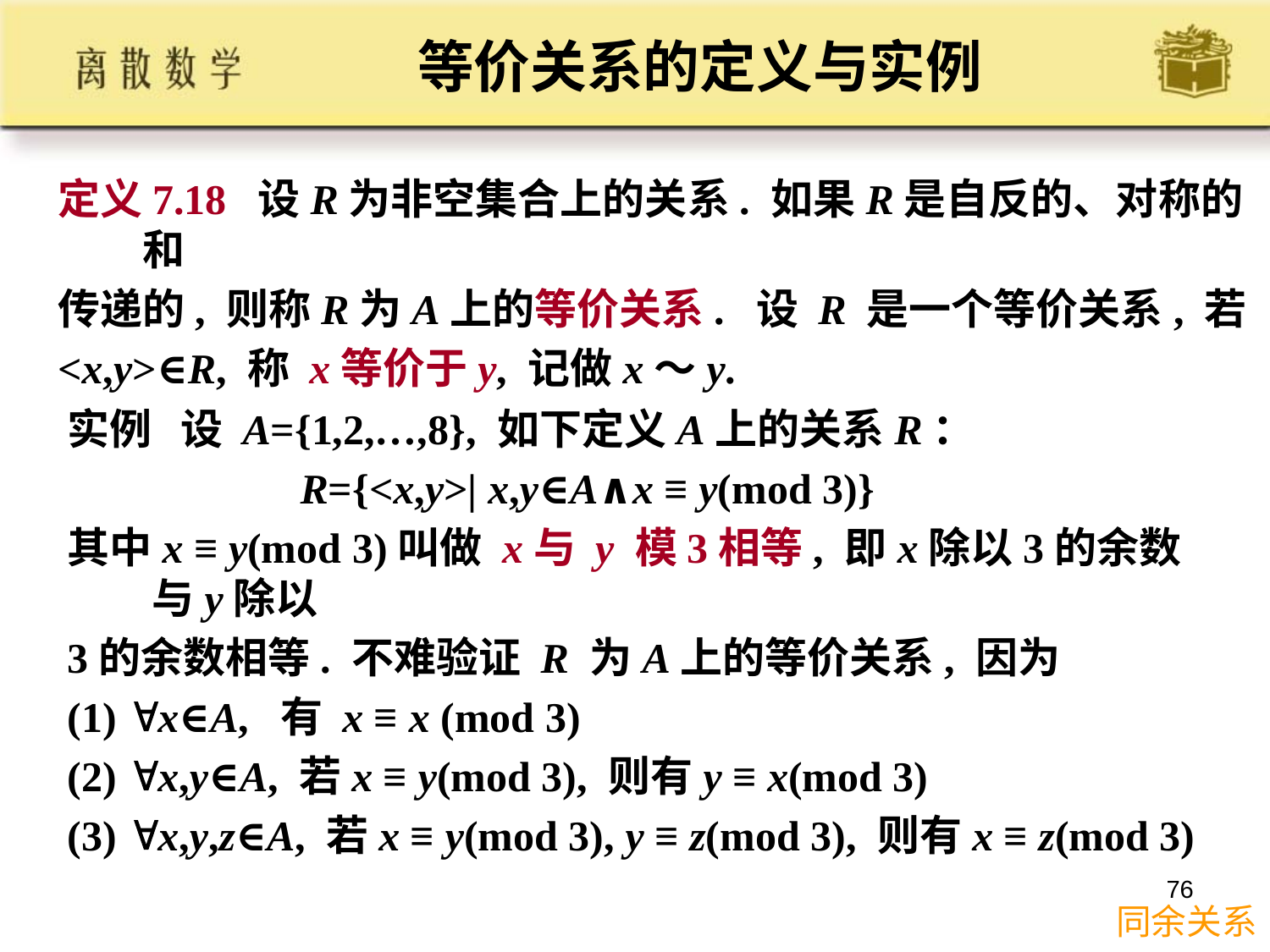

# 等价关系的定义与实例
定义7.18  设R为非空集合上的关系. 如果R是自反的、对称的和
传递的, 则称R为A上的等价关系.  设 R 是一个等价关系, 若
<x,y>∈R, 称 x等价于y, 记做x～y.
实例   设 A={1,2,…,8}, 如下定义A上的关系R：
                      R={<x,y>| x,y∈A∧x ≡ y(mod 3)}
其中x ≡ y(mod 3)叫做 x与 y 模3相等, 即x除以3的余数与y除以
3的余数相等. 不难验证 R 为A上的等价关系, 因为
(1) ∀x∈A,  有 x ≡ x (mod 3)
(2) ∀x,y∈A, 若x ≡ y(mod 3), 则有y ≡ x(mod 3)
(3) ∀x,y,z∈A, 若x ≡ y(mod 3), y ≡ z(mod 3), 则有x ≡ z(mod 3)
76
同余关系